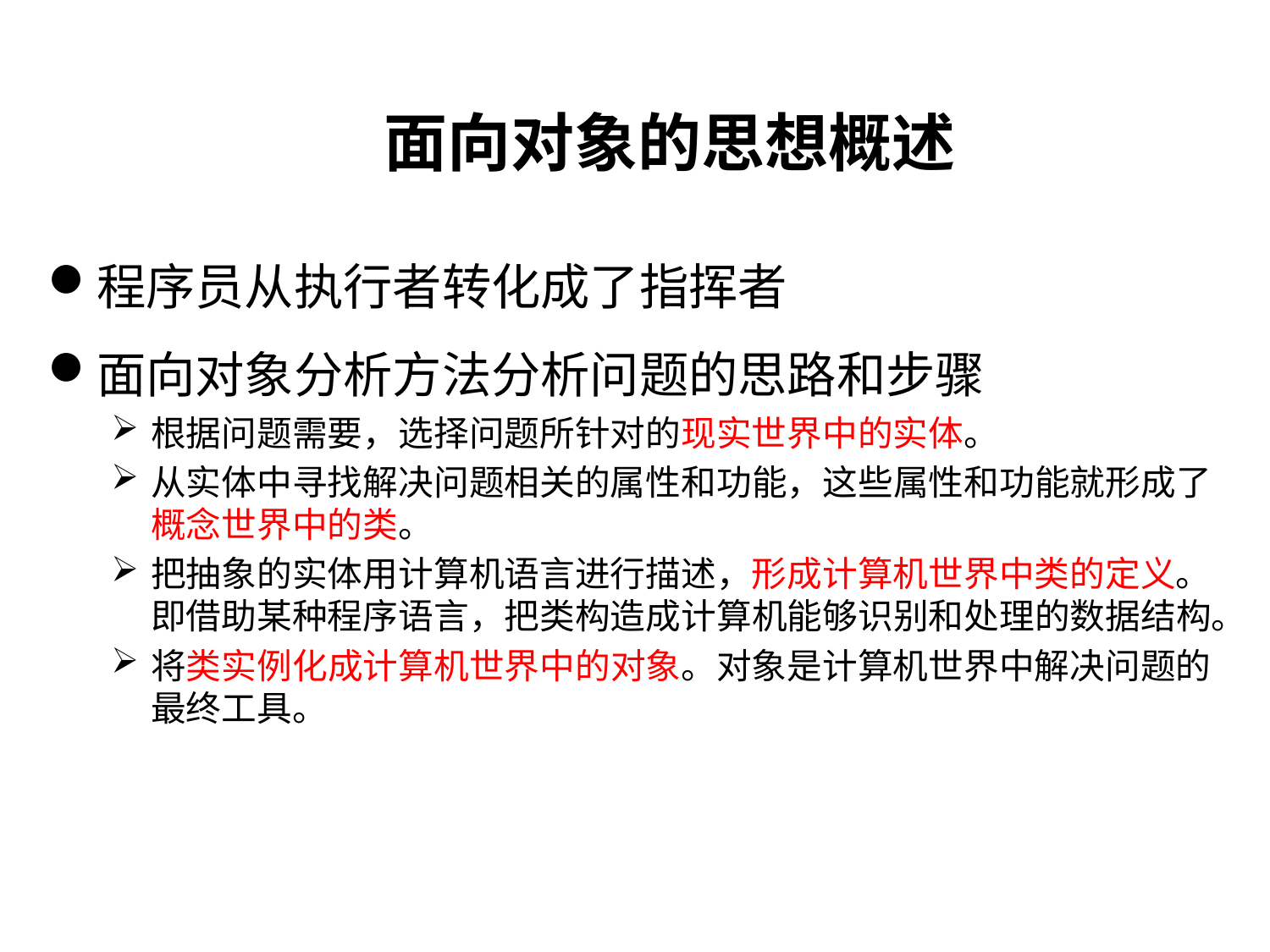

# 面向对象的思想概述
程序员从执行者转化成了指挥者

面向对象分析方法分析问题的思路和步骤
根据问题需要，选择问题所针对的现实世界中的实体。
从实体中寻找解决问题相关的属性和功能，这些属性和功能就形成了概念世界中的类。
把抽象的实体用计算机语言进行描述，形成计算机世界中类的定义。即借助某种程序语言，把类构造成计算机能够识别和处理的数据结构。
将类实例化成计算机世界中的对象。对象是计算机世界中解决问题的最终工具。